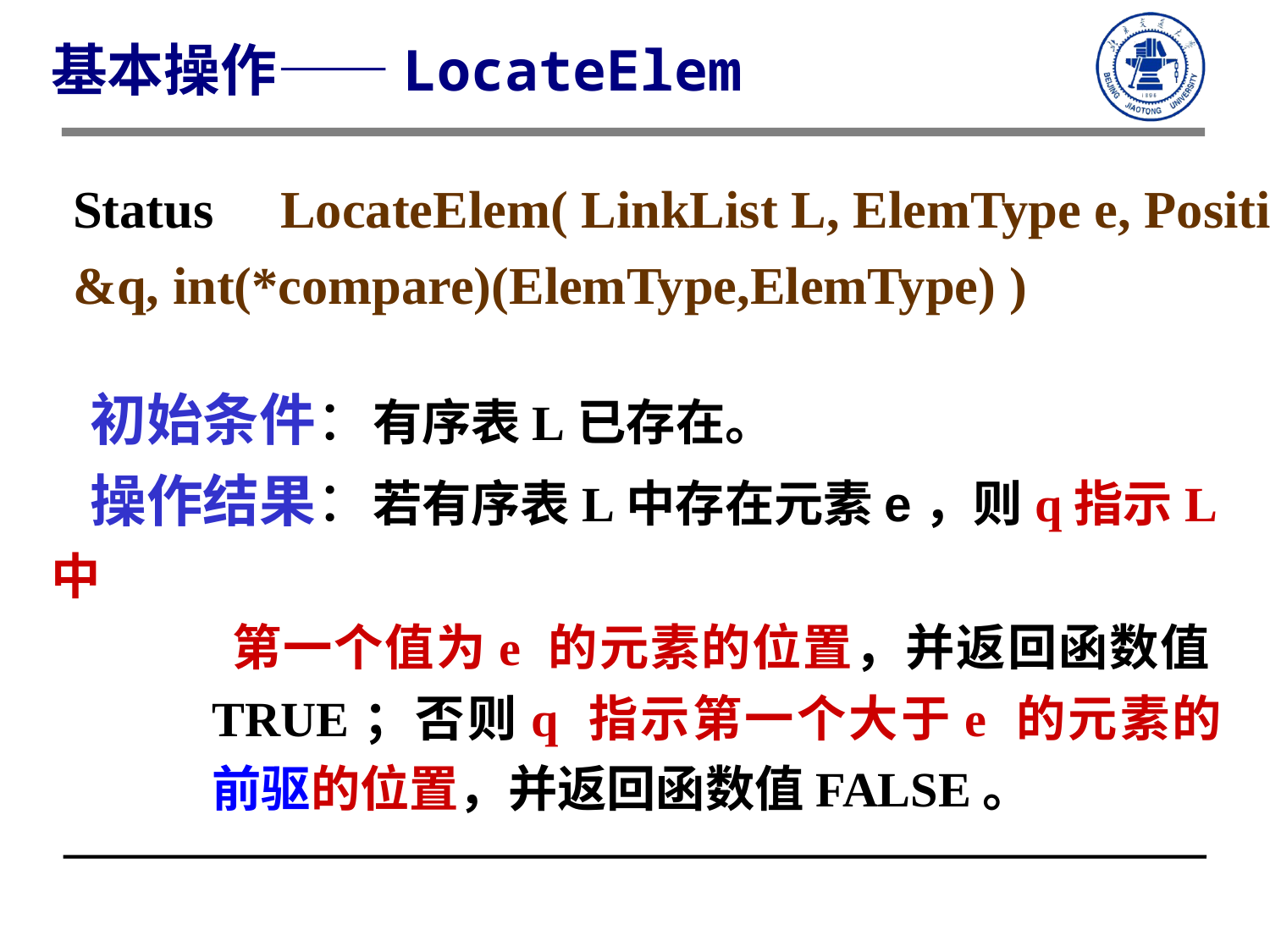

基本操作——LocateElem
Status     LocateElem( LinkList L, ElemType e, Position &q, int(*compare)(ElemType,ElemType) )
  初始条件：有序表L已存在。
  操作结果：若有序表L中存在元素e，则q指示L中
             第一个值为e 的元素的位置，并返回函数值TRUE；否则q 指示第一个大于e 的元素的前驱的位置，并返回函数值FALSE。